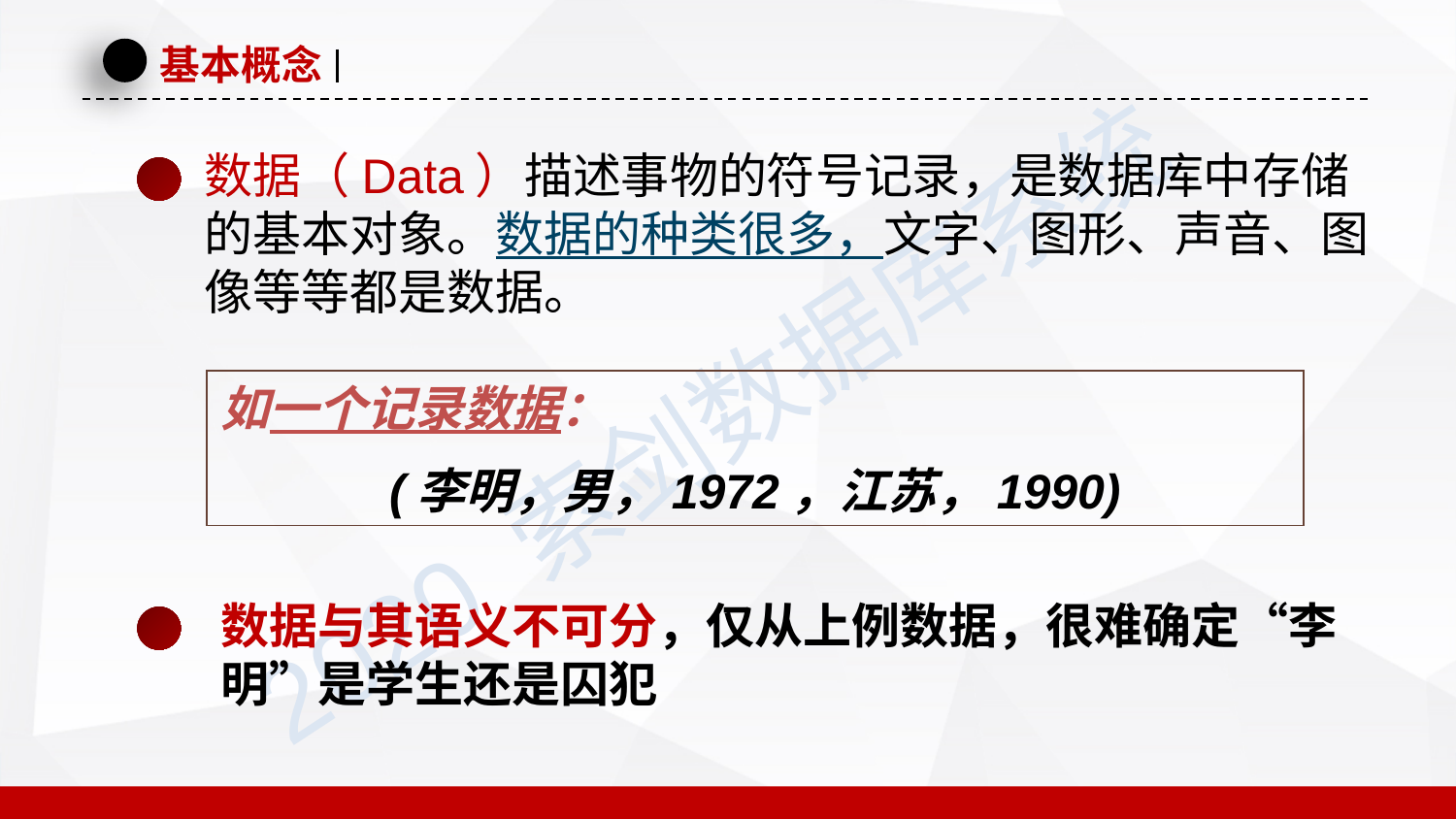

基本概念

数据（Data）描述事物的符号记录，是数据库中存储的基本对象。数据的种类很多，文字、图形、声音、图像等等都是数据。

如一个记录数据：
(李明，男，1972，江苏，1990)
数据与其语义不可分，仅从上例数据，很难确定“李明”是学生还是囚犯